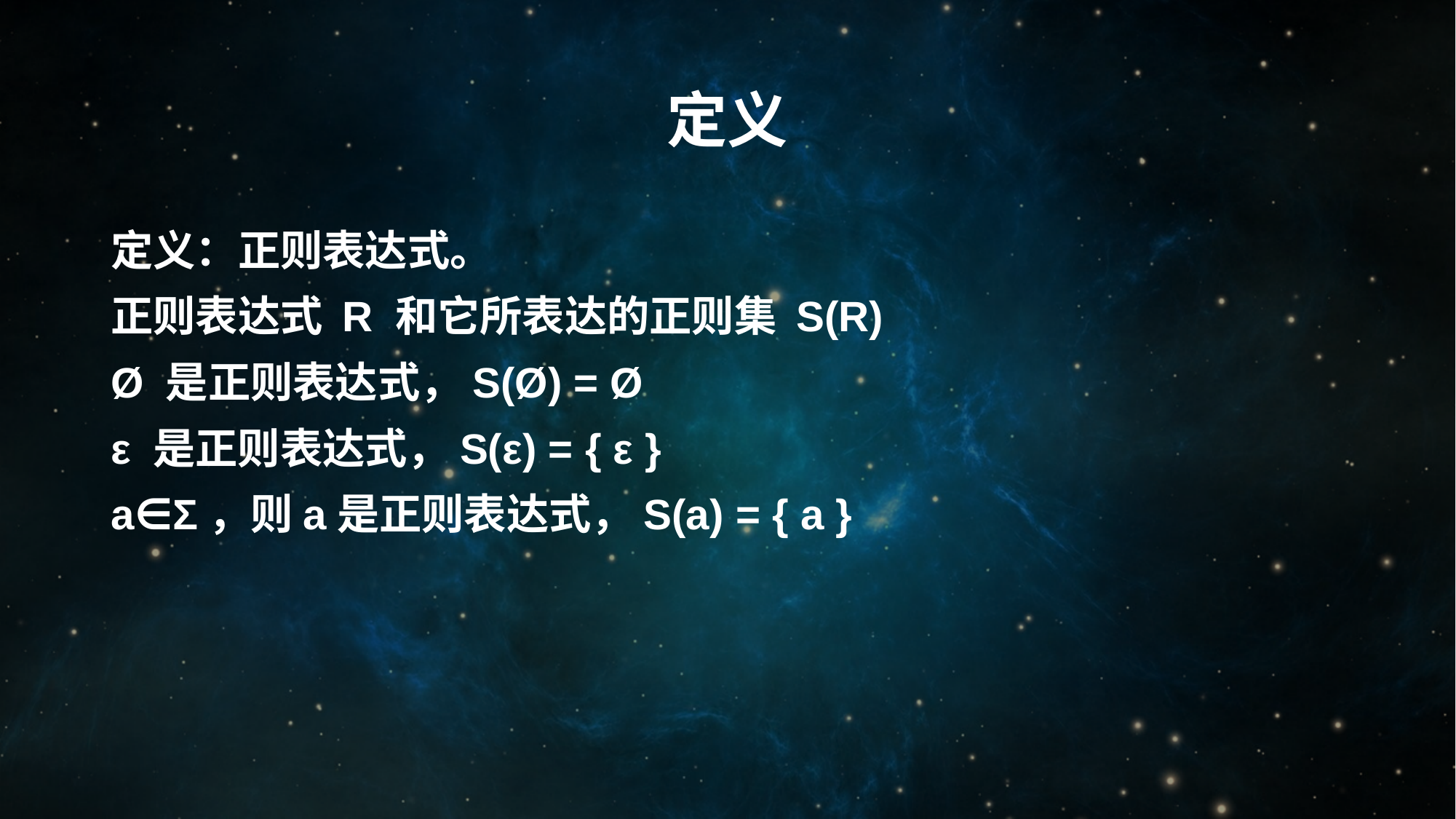

# 定义
定义：正则表达式。
正则表达式 R 和它所表达的正则集 S(R)
Ø 是正则表达式，S(Ø) = Ø
ε 是正则表达式，S(ε) = { ε }
a∈Σ，则a是正则表达式，S(a) = { a }